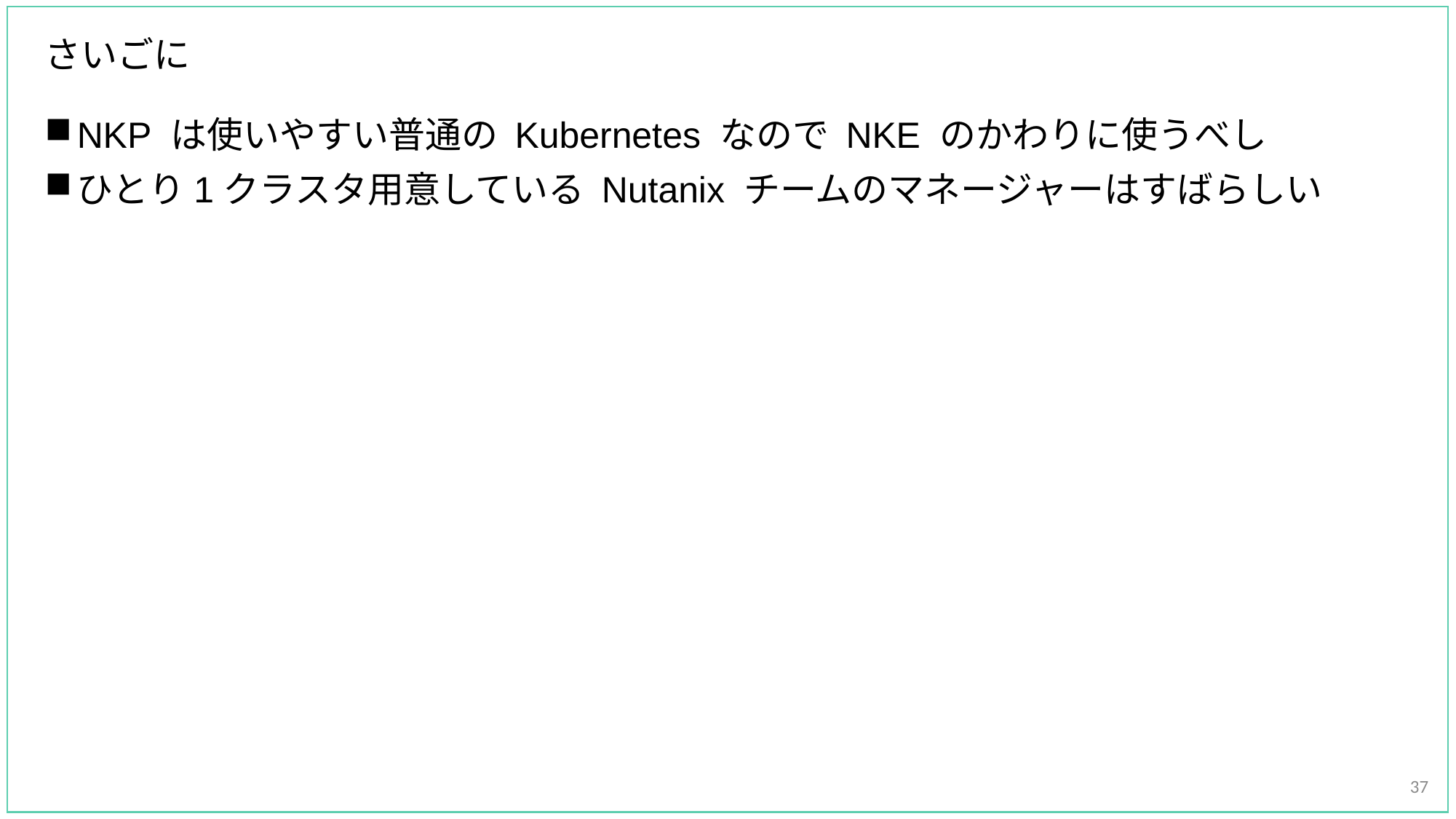

# さいごに
NKP は使いやすい普通の Kubernetes なので NKE のかわりに使うべし
ひとり1クラスタ用意している Nutanix チームのマネージャーはすばらしい
37